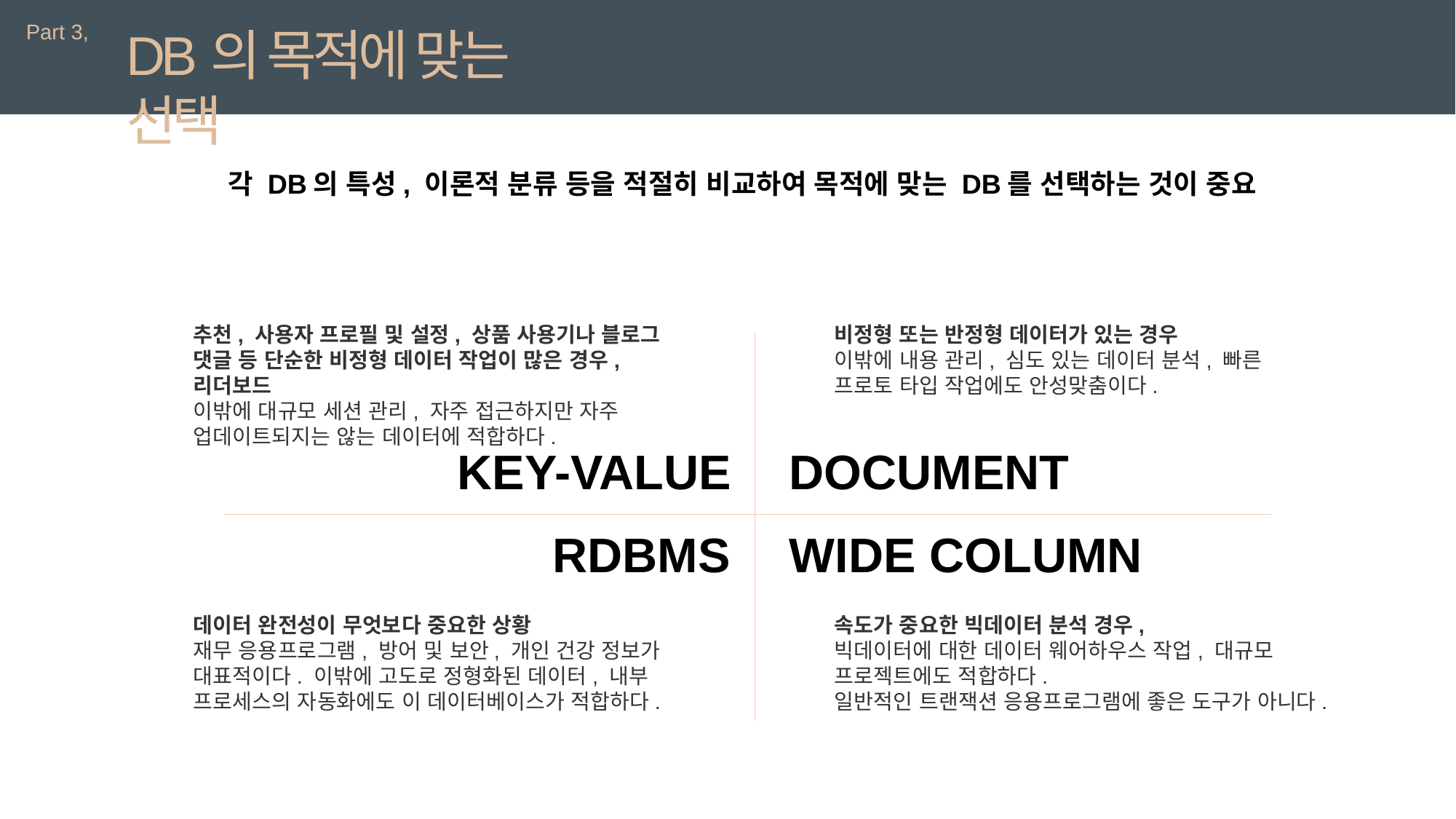

Part 3,
DB의 목적에 맞는 선택
각 DB의 특성, 이론적 분류 등을 적절히 비교하여 목적에 맞는 DB를 선택하는 것이 중요
추천, 사용자 프로필 및 설정, 상품 사용기나 블로그 댓글 등 단순한 비정형 데이터 작업이 많은 경우, 리더보드
이밖에 대규모 세션 관리, 자주 접근하지만 자주 업데이트되지는 않는 데이터에 적합하다.
비정형 또는 반정형 데이터가 있는 경우
이밖에 내용 관리, 심도 있는 데이터 분석, 빠른 프로토 타입 작업에도 안성맞춤이다.
KEY-VALUE
DOCUMENT
RDBMS
WIDE COLUMN
데이터 완전성이 무엇보다 중요한 상황
재무 응용프로그램, 방어 및 보안, 개인 건강 정보가 대표적이다. 이밖에 고도로 정형화된 데이터, 내부 프로세스의 자동화에도 이 데이터베이스가 적합하다.
속도가 중요한 빅데이터 분석 경우,
빅데이터에 대한 데이터 웨어하우스 작업, 대규모 프로젝트에도 적합하다.
일반적인 트랜잭션 응용프로그램에 좋은 도구가 아니다.